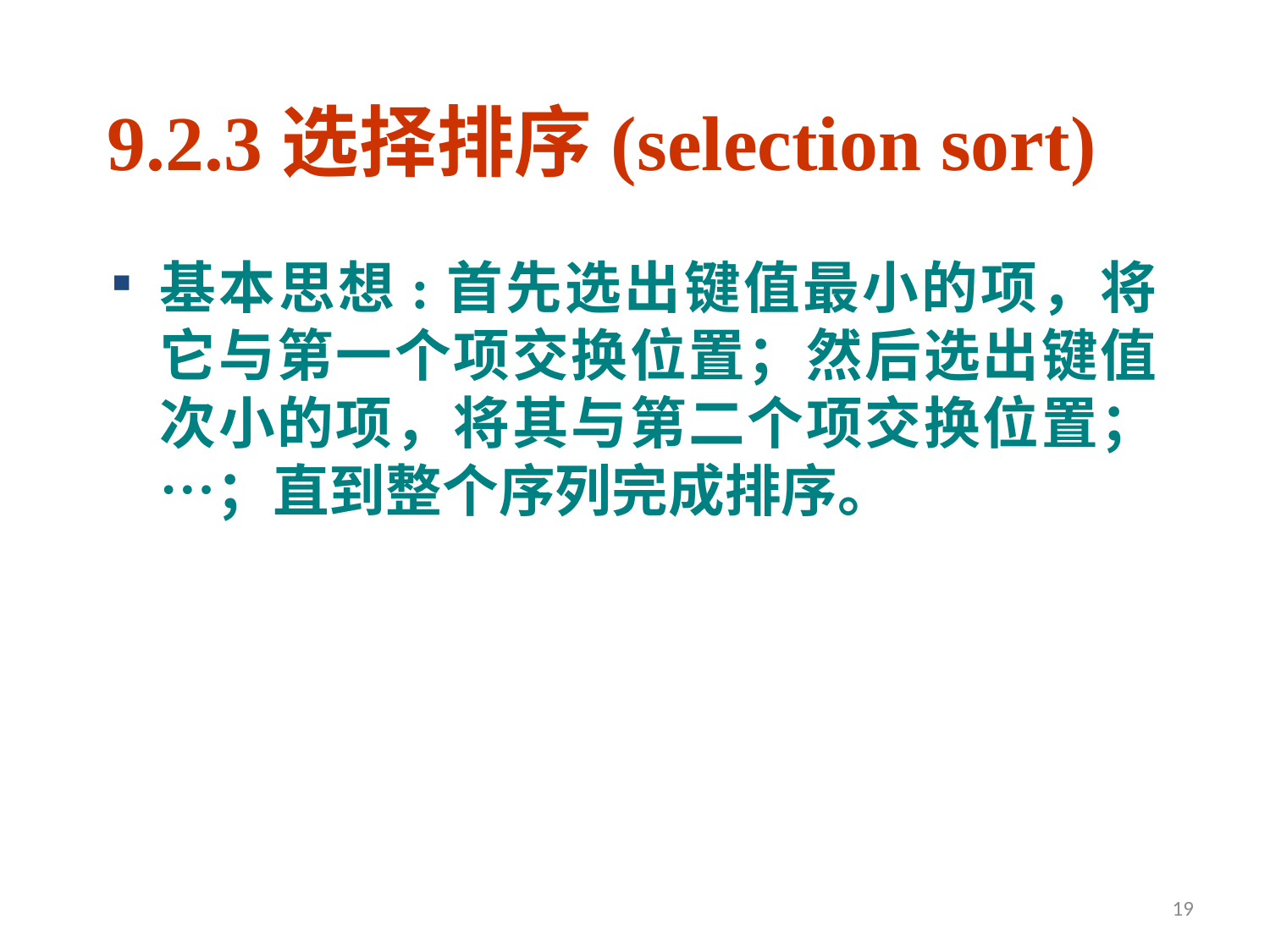

9.2.3选择排序(selection sort)
基本思想:首先选出键值最小的项，将它与第一个项交换位置；然后选出键值次小的项，将其与第二个项交换位置；…；直到整个序列完成排序。
19